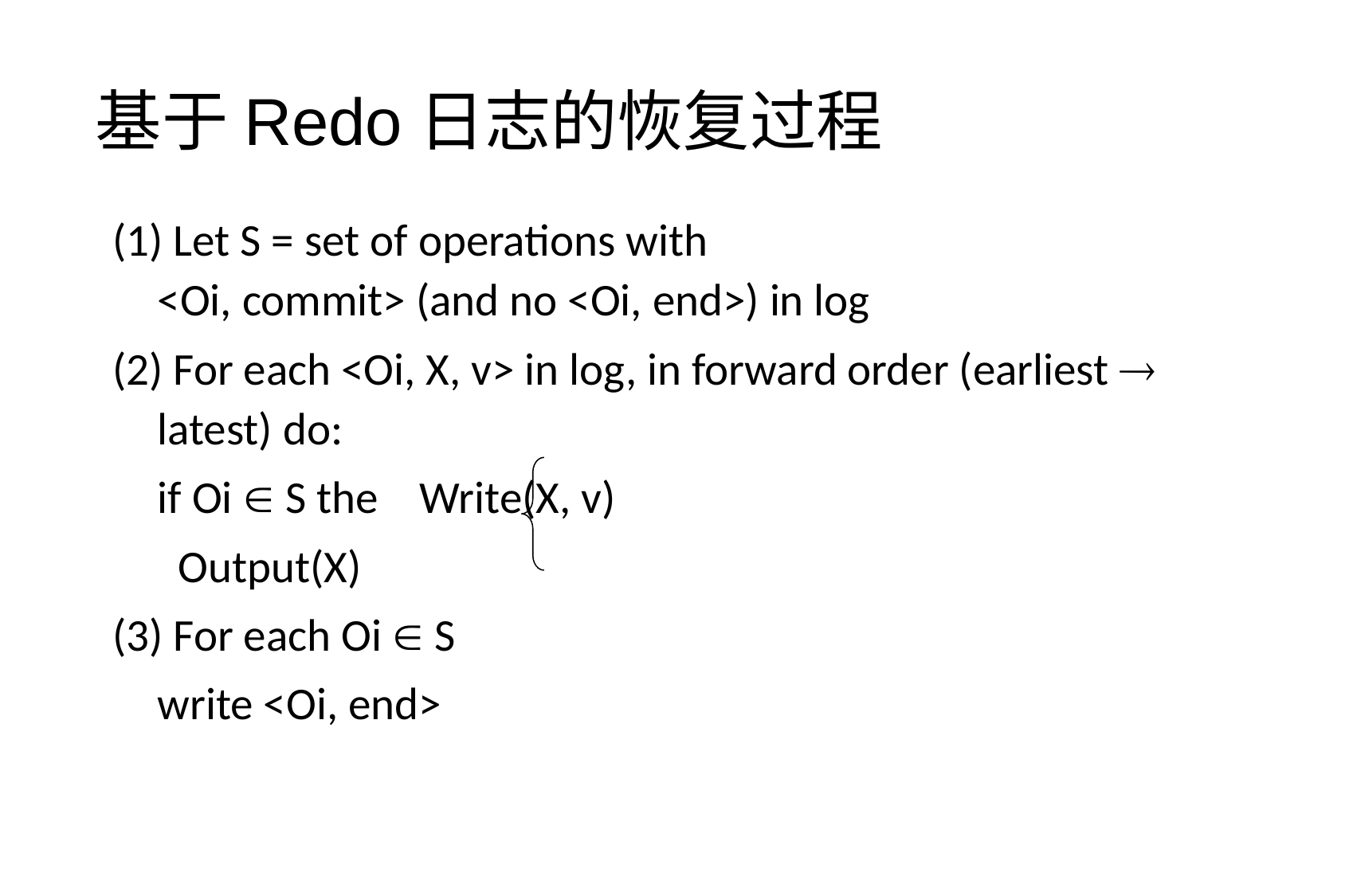

# 基于Redo日志的恢复过程
(1) Let S = set of operations with
<Oi, commit> (and no <Oi, end>) in log
(2) For each <Oi, X, v> in log, in forward order (earliest → latest) do:
		if Oi ∈ S the    Write(X, v)
				  Output(X)
(3) For each Oi ∈ S
		write <Oi, end>